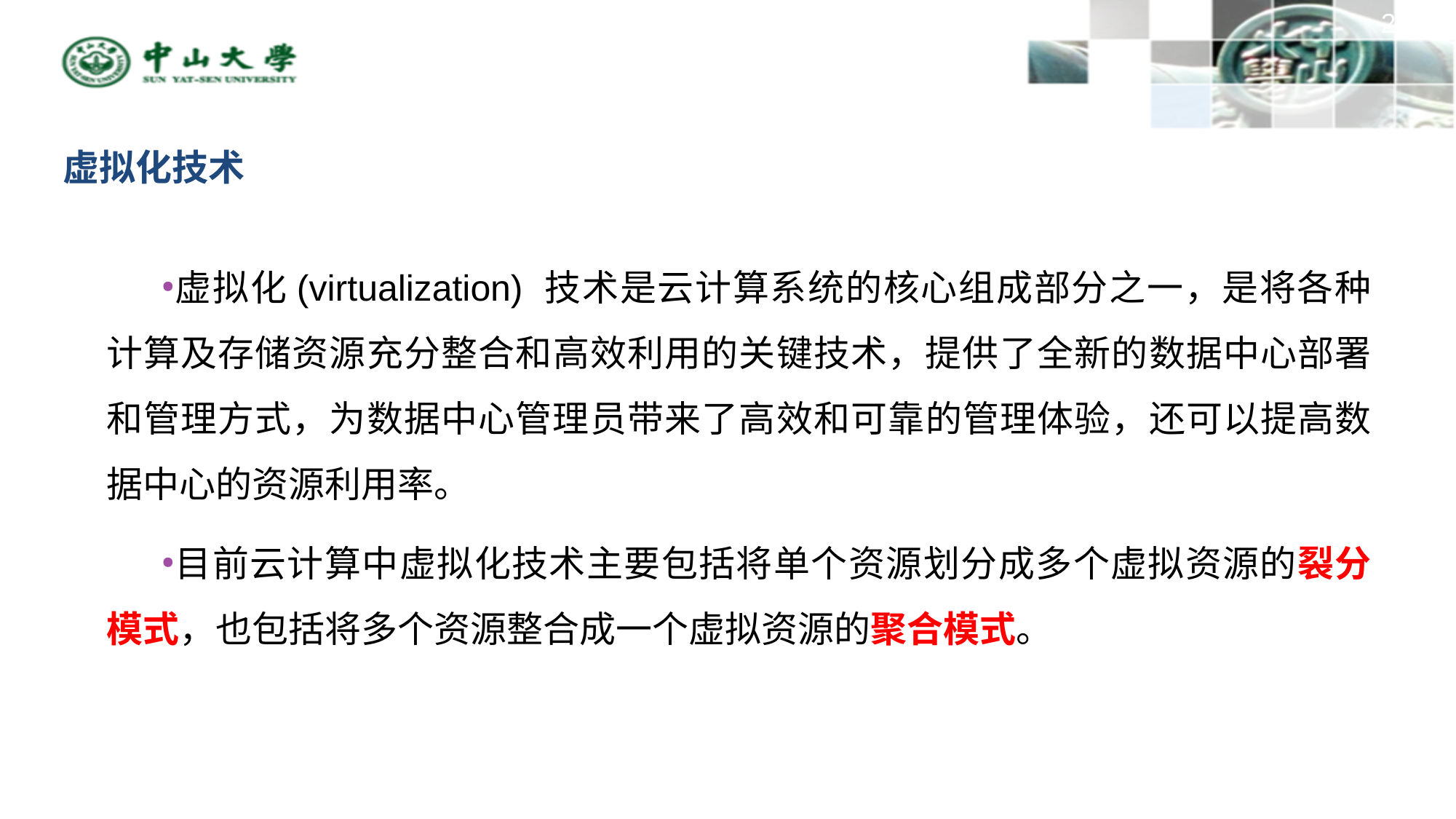

22
# 虚拟化技术
虚拟化(virtualization) 技术是云计算系统的核心组成部分之一，是将各种计算及存储资源充分整合和高效利用的关键技术，提供了全新的数据中心部署和管理方式，为数据中心管理员带来了高效和可靠的管理体验，还可以提高数据中心的资源利用率。
目前云计算中虚拟化技术主要包括将单个资源划分成多个虚拟资源的裂分模式，也包括将多个资源整合成一个虚拟资源的聚合模式。